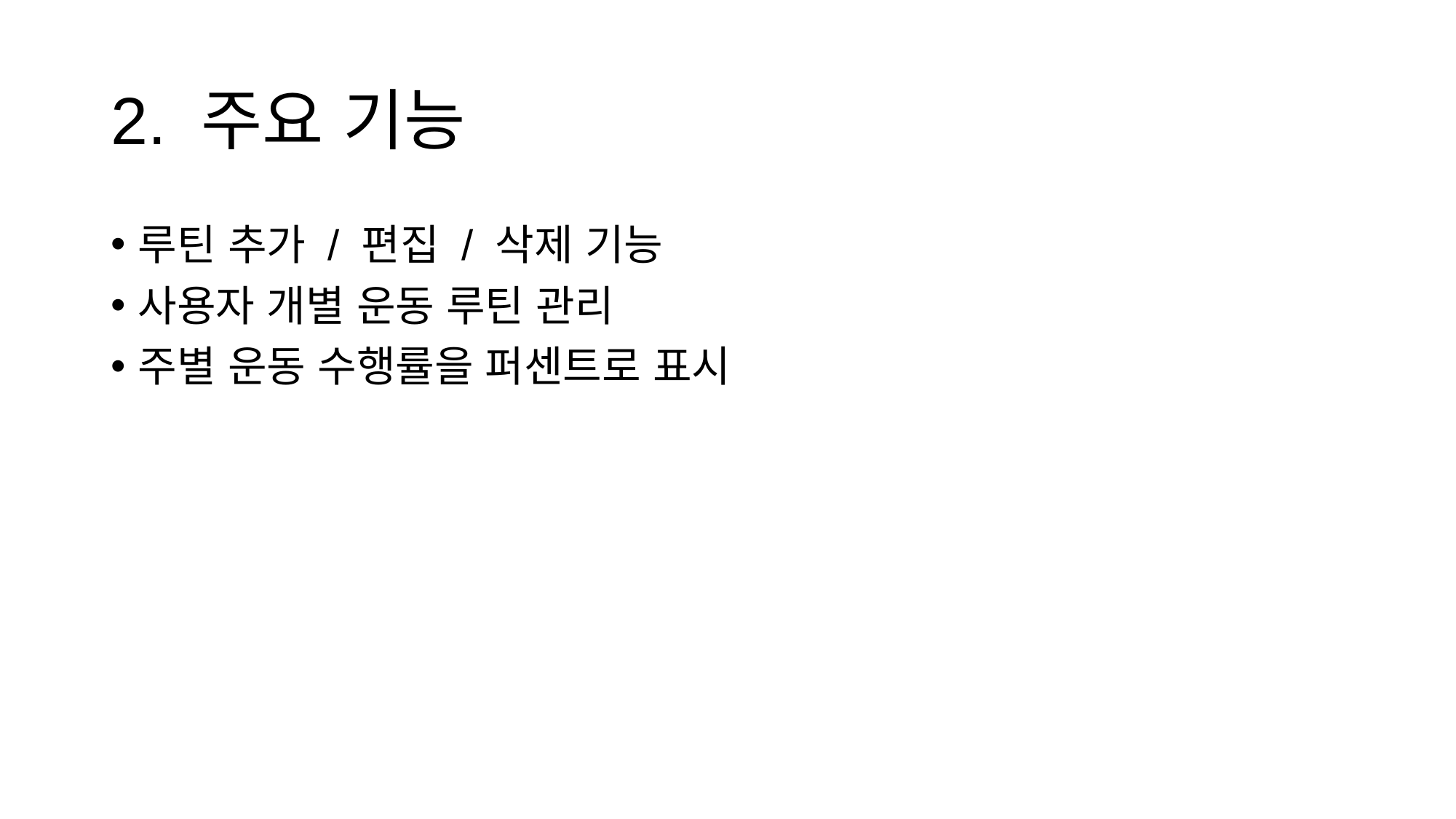

# 2. 주요 기능
루틴 추가 / 편집 / 삭제 기능
사용자 개별 운동 루틴 관리
주별 운동 수행률을 퍼센트로 표시